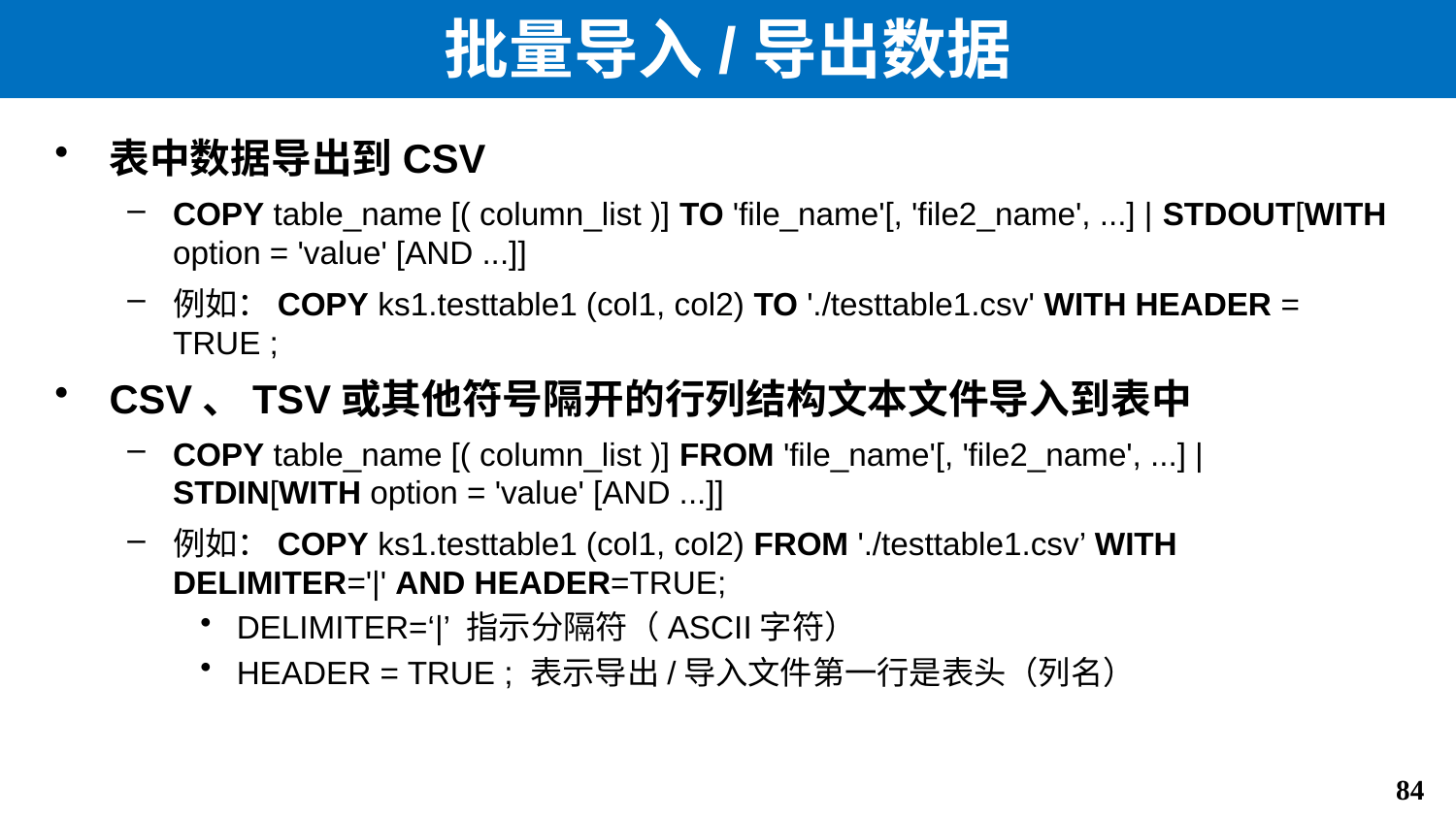

# 批量导入/导出数据
表中数据导出到CSV
COPY table_name [( column_list )] TO 'file_name'[, 'file2_name', ...] | STDOUT[WITH option = 'value' [AND ...]]
例如：COPY ks1.testtable1 (col1, col2) TO './testtable1.csv' WITH HEADER = TRUE ;
CSV、TSV或其他符号隔开的行列结构文本文件导入到表中
COPY table_name [( column_list )] FROM 'file_name'[, 'file2_name', ...] | STDIN[WITH option = 'value' [AND ...]]
例如：COPY ks1.testtable1 (col1, col2) FROM './testtable1.csv’ WITH DELIMITER='|' AND HEADER=TRUE;
DELIMITER=‘|’ 指示分隔符（ASCII字符）
HEADER = TRUE ; 表示导出/导入文件第一行是表头（列名）